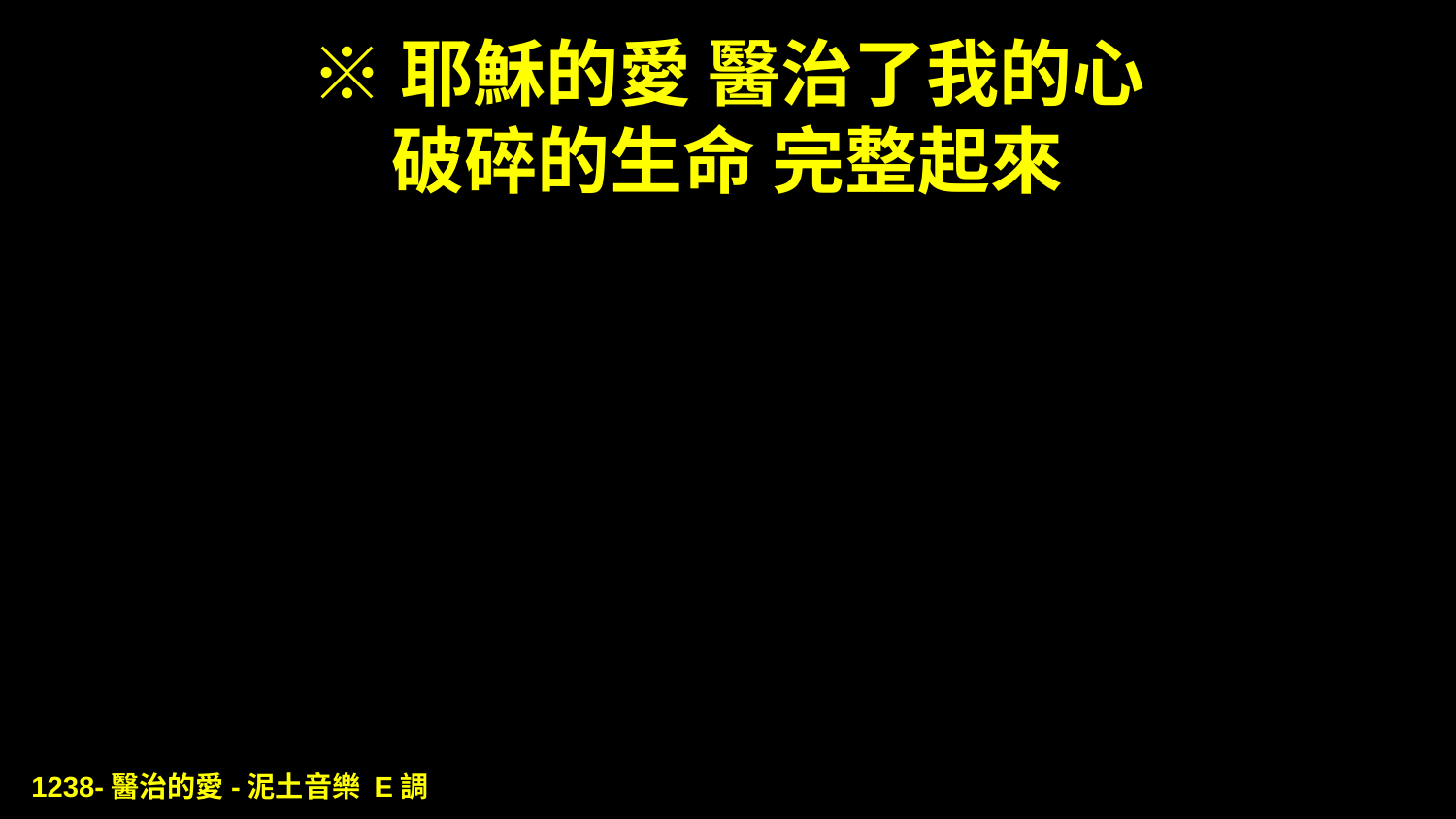

# ※耶穌的愛 醫治了我的心 破碎的生命 完整起來
1238-醫治的愛-泥土音樂 E調